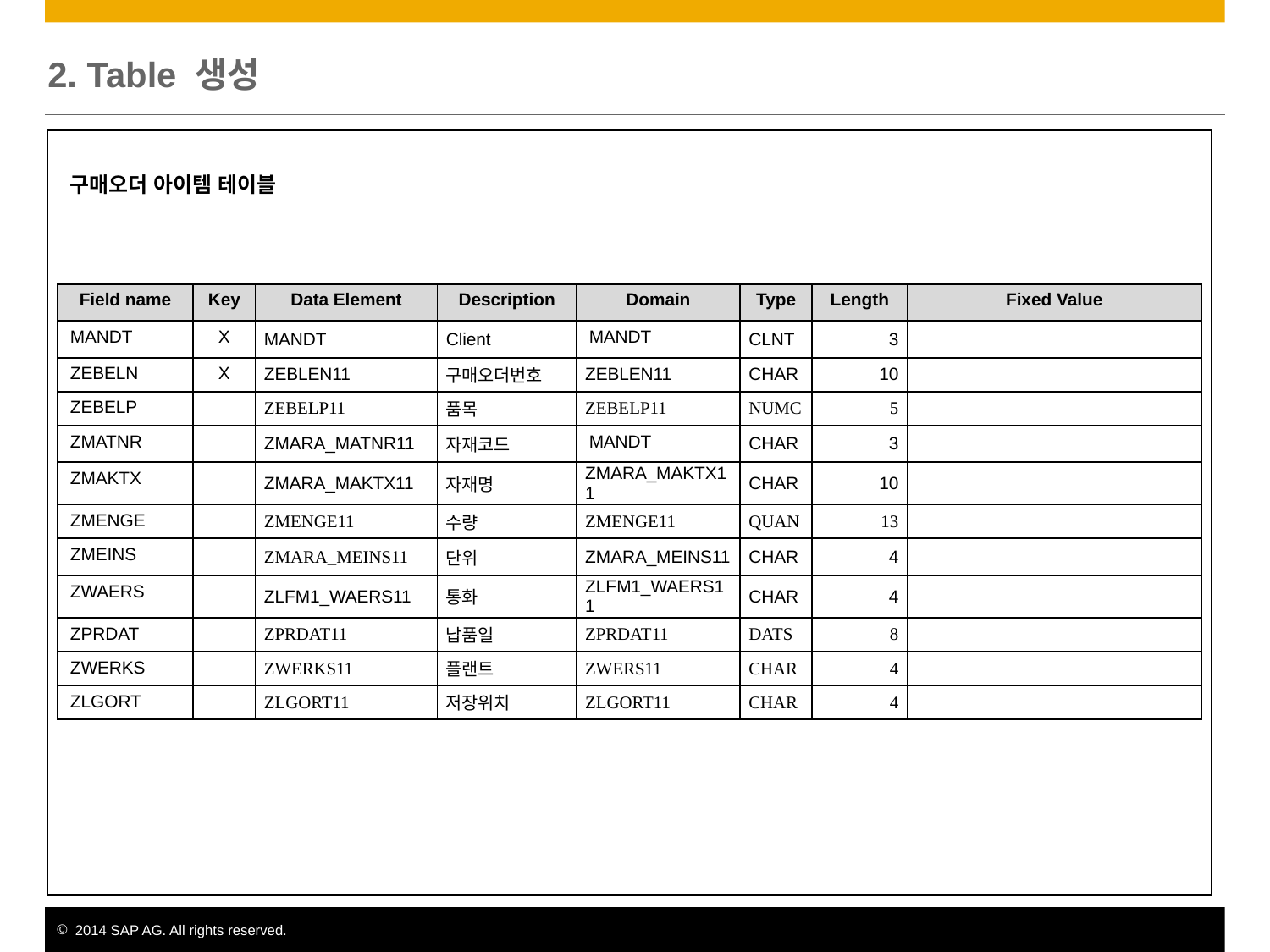

# 2. Table 생성
|  |
| --- |
구매오더 아이템 테이블
| Field name | Key | Data Element | Description | Domain | Type | Length | Fixed Value |
| --- | --- | --- | --- | --- | --- | --- | --- |
| MANDT | X | MANDT | Client | MANDT | CLNT | 3 |  |
| ZEBELN | X | ZEBLEN11 | 구매오더번호 | ZEBLEN11 | CHAR | 10 |  |
| ZEBELP |  | ZEBELP11 | 품목 | ZEBELP11 | NUMC | 5 |  |
| ZMATNR |  | ZMARA\_MATNR11 | 자재코드 | MANDT | CHAR | 3 |  |
| ZMAKTX |  | ZMARA\_MAKTX11 | 자재명 | ZMARA\_MAKTX11 | CHAR | 10 |  |
| ZMENGE |  | ZMENGE11 | 수량 | ZMENGE11 | QUAN | 13 |  |
| ZMEINS |  | ZMARA\_MEINS11 | 단위 | ZMARA\_MEINS11 | CHAR | 4 |  |
| ZWAERS |  | ZLFM1\_WAERS11 | 통화 | ZLFM1\_WAERS11 | CHAR | 4 |  |
| ZPRDAT |  | ZPRDAT11 | 납품일 | ZPRDAT11 | DATS | 8 |  |
| ZWERKS |  | ZWERKS11 | 플랜트 | ZWERS11 | CHAR | 4 |  |
| ZLGORT |  | ZLGORT11 | 저장위치 | ZLGORT11 | CHAR | 4 |  |